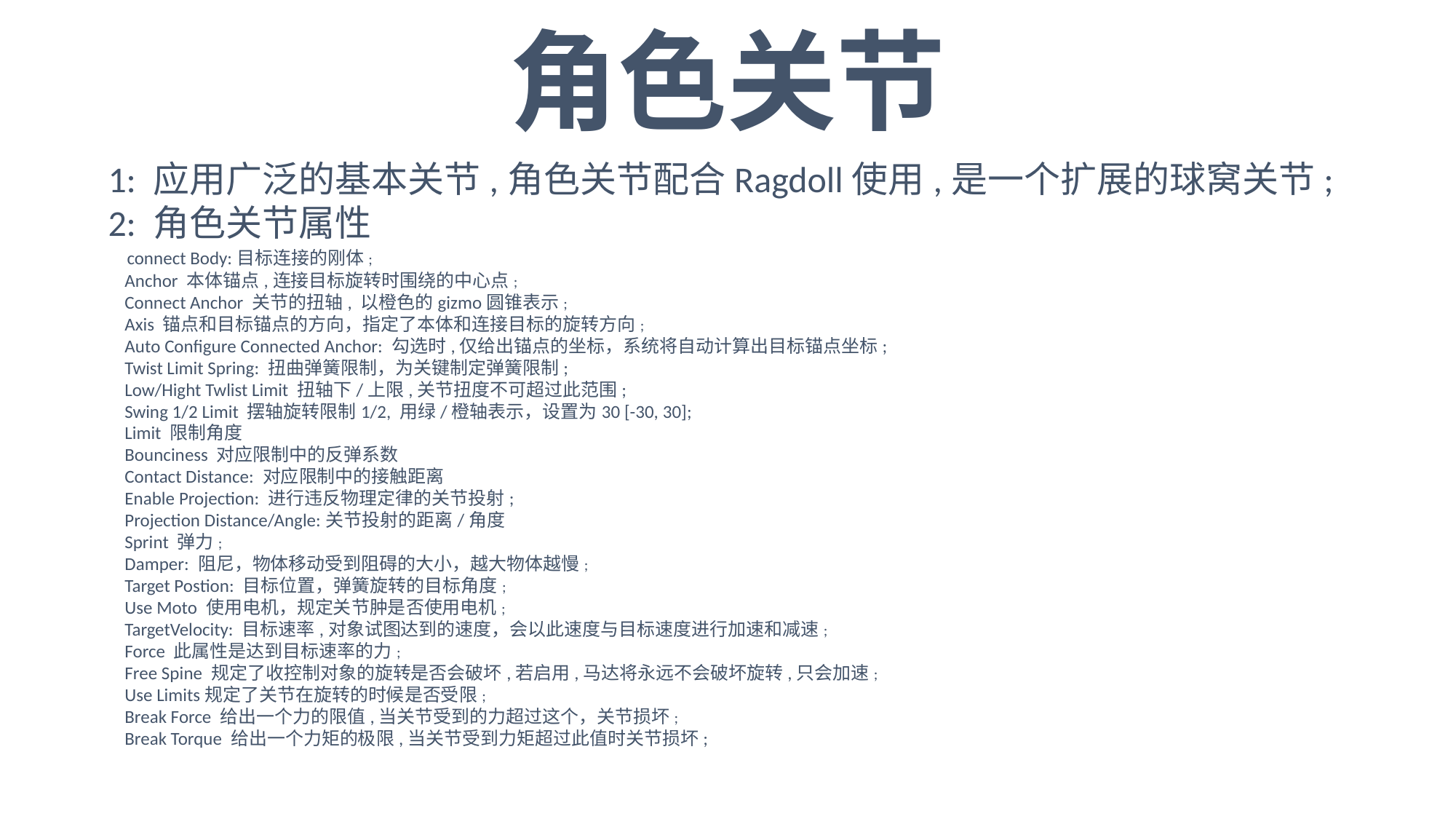

角色关节
1: 应用广泛的基本关节,角色关节配合Ragdoll使用,是一个扩展的球窝关节;
2: 角色关节属性
    connect Body:目标连接的刚体;
    Anchor 本体锚点,连接目标旋转时围绕的中心点;
    Connect Anchor 关节的扭轴, 以橙色的gizmo圆锥表示;
    Axis 锚点和目标锚点的方向，指定了本体和连接目标的旋转方向;
    Auto Configure Connected Anchor: 勾选时,仅给出锚点的坐标，系统将自动计算出目标锚点坐标;
    Twist Limit Spring: 扭曲弹簧限制，为关键制定弹簧限制;
    Low/Hight Twlist Limit 扭轴下/上限,关节扭度不可超过此范围;
    Swing 1/2 Limit 摆轴旋转限制1/2, 用绿/橙轴表示，设置为30 [-30, 30];
    Limit 限制角度
    Bounciness 对应限制中的反弹系数
    Contact Distance: 对应限制中的接触距离
    Enable Projection: 进行违反物理定律的关节投射;
    Projection Distance/Angle:关节投射的距离/角度
    Sprint 弹力;
    Damper: 阻尼，物体移动受到阻碍的大小，越大物体越慢;
    Target Postion: 目标位置，弹簧旋转的目标角度;
    Use Moto 使用电机，规定关节肿是否使用电机;
    TargetVelocity: 目标速率,对象试图达到的速度，会以此速度与目标速度进行加速和减速;
    Force 此属性是达到目标速率的力;
    Free Spine 规定了收控制对象的旋转是否会破坏,若启用,马达将永远不会破坏旋转,只会加速;
    Use Limits规定了关节在旋转的时候是否受限;
    Break Force 给出一个力的限值,当关节受到的力超过这个，关节损坏;
    Break Torque 给出一个力矩的极限,当关节受到力矩超过此值时关节损坏;
8